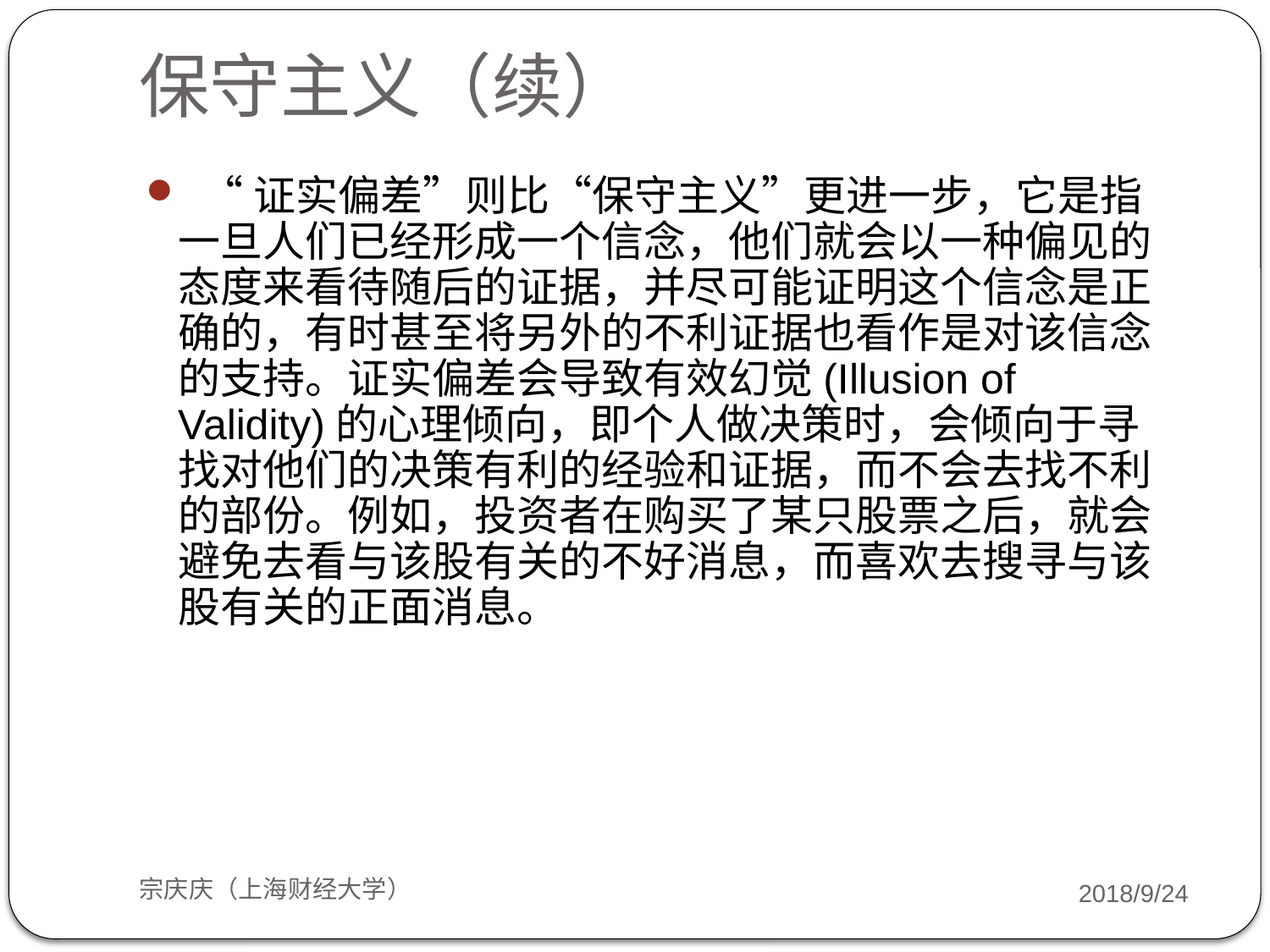

# 保守主义（续）
  “证实偏差”则比“保守主义”更进一步，它是指一旦人们已经形成一个信念，他们就会以一种偏见的态度来看待随后的证据，并尽可能证明这个信念是正确的，有时甚至将另外的不利证据也看作是对该信念的支持。证实偏差会导致有效幻觉(Illusion of Validity)的心理倾向，即个人做决策时，会倾向于寻找对他们的决策有利的经验和证据，而不会去找不利的部份。例如，投资者在购买了某只股票之后，就会避免去看与该股有关的不好消息，而喜欢去搜寻与该股有关的正面消息。
宗庆庆（上海财经大学）
2018/9/24